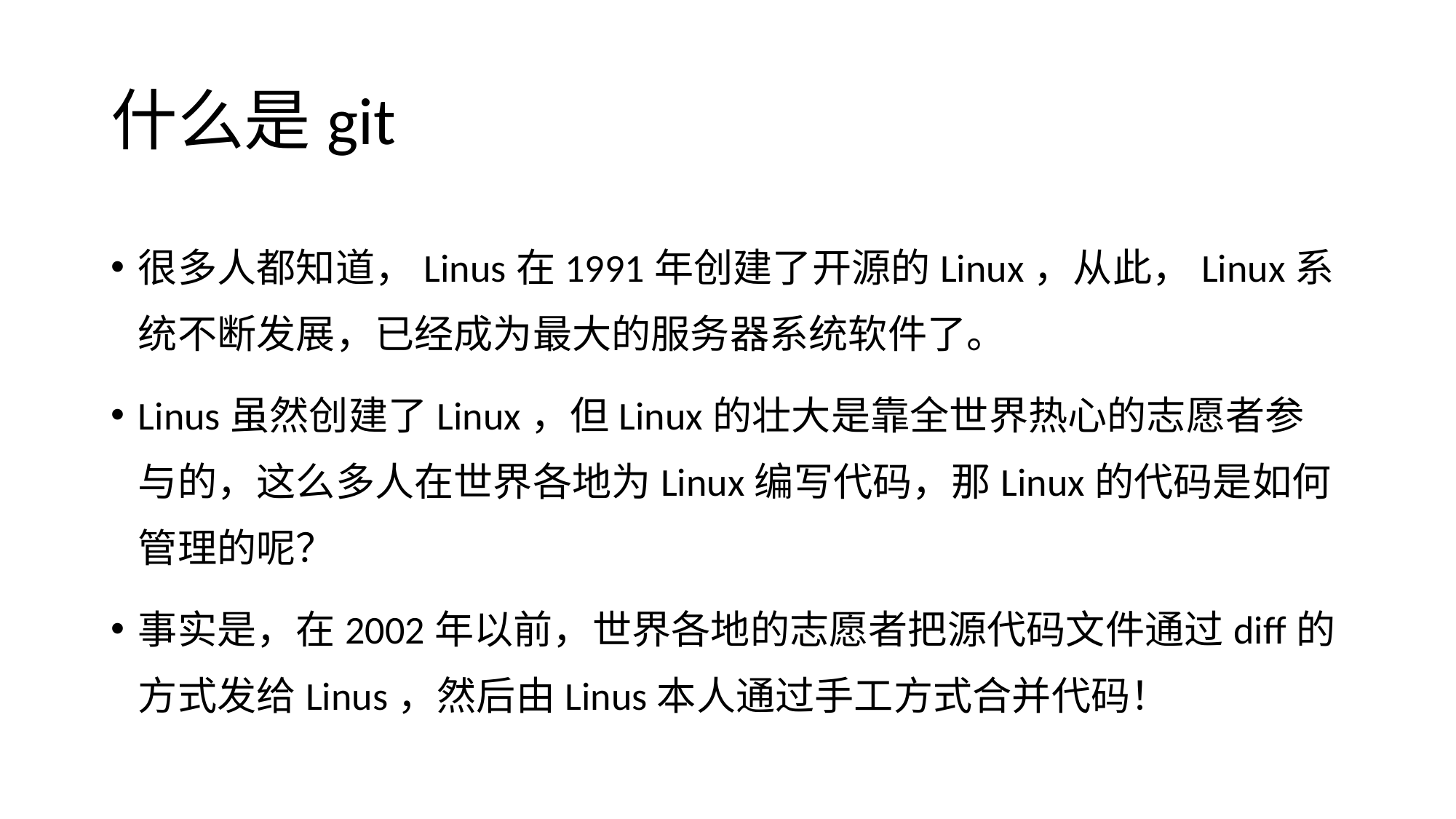

# 什么是git
很多人都知道，Linus在1991年创建了开源的Linux，从此，Linux系统不断发展，已经成为最大的服务器系统软件了。
Linus虽然创建了Linux，但Linux的壮大是靠全世界热心的志愿者参与的，这么多人在世界各地为Linux编写代码，那Linux的代码是如何管理的呢？
事实是，在2002年以前，世界各地的志愿者把源代码文件通过diff的方式发给Linus，然后由Linus本人通过手工方式合并代码！